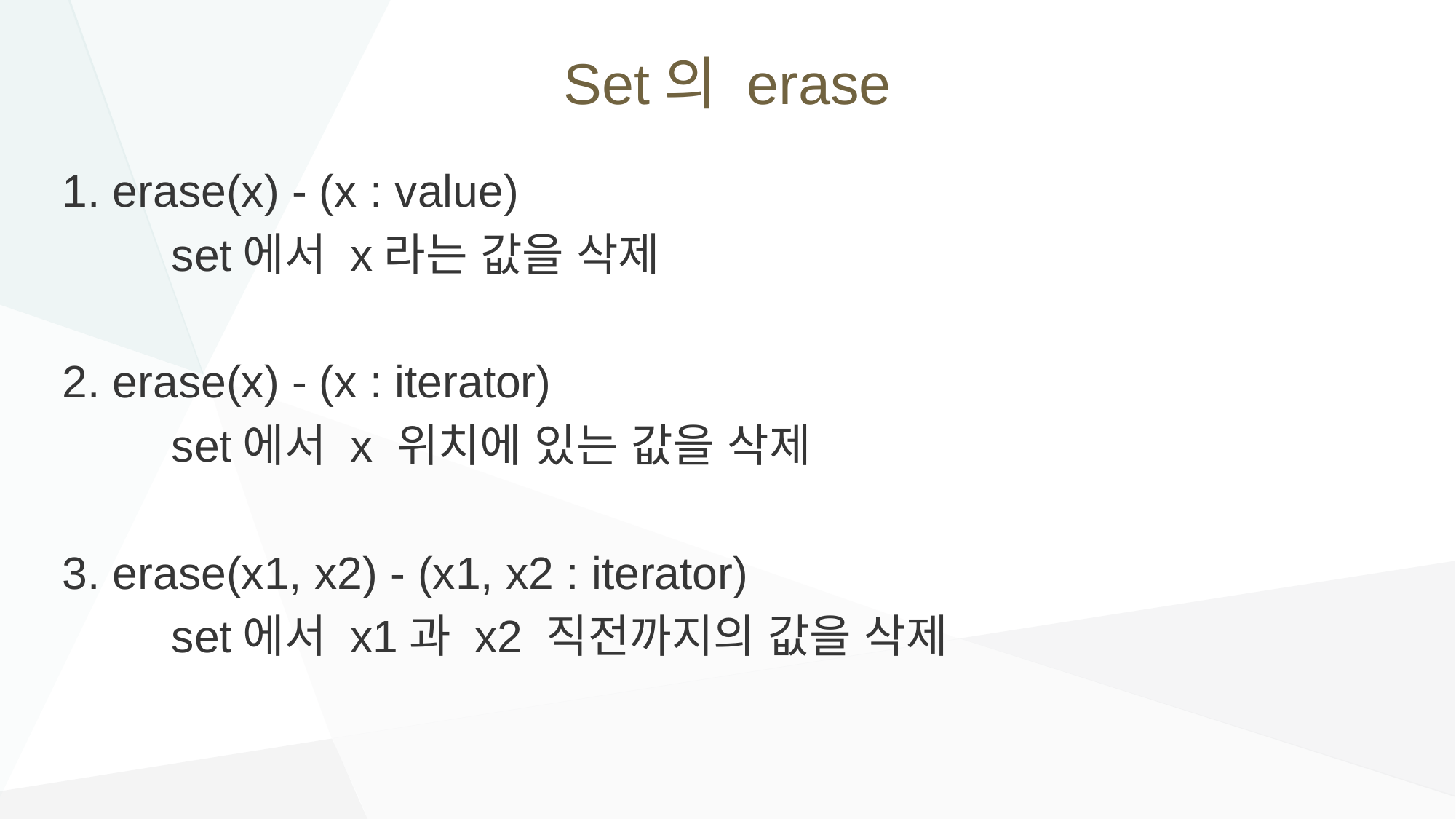

# Set의 erase
1. erase(x) - (x : value)
	set에서 x라는 값을 삭제

2. erase(x) - (x : iterator)
	set에서 x 위치에 있는 값을 삭제

3. erase(x1, x2) - (x1, x2 : iterator)
	set에서 x1과 x2 직전까지의 값을 삭제